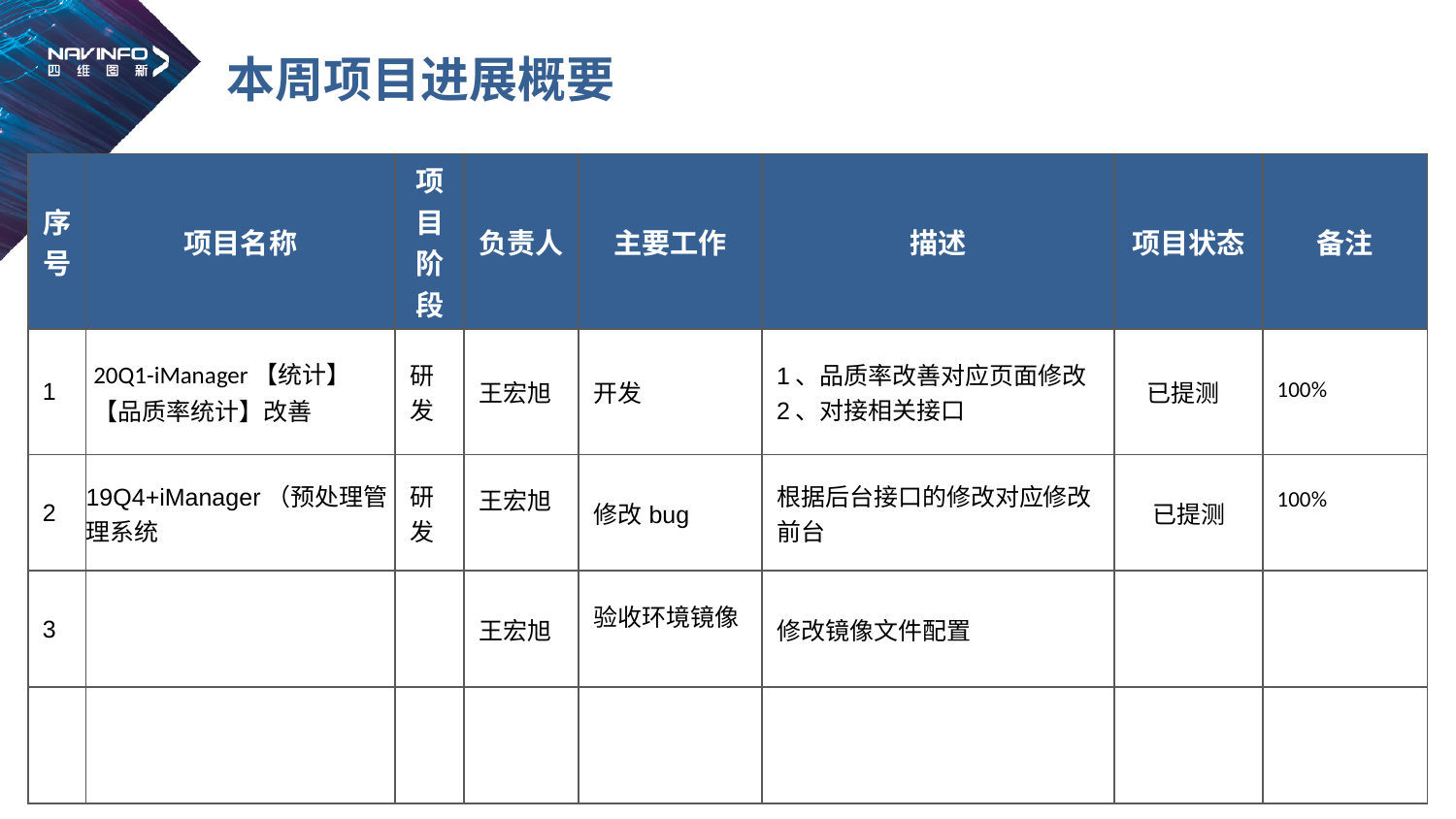

# 本周项目进展概要
| 序号 | 项目名称 | 项目阶段 | 负责人 | 主要工作 | 描述 | 项目状态 | 备注 |
| --- | --- | --- | --- | --- | --- | --- | --- |
| 1 | 20Q1-iManager【统计】【品质率统计】改善 | 研发 | 王宏旭 | 开发 | 1、品质率改善对应页面修改 2、对接相关接口 | 已提测 | 100% |
| 2 | 19Q4+iManager（预处理管理系统 | 研发 | 王宏旭 | 修改bug | 根据后台接口的修改对应修改前台 | 已提测 | 100% |
| 3 |  |  | 王宏旭 | 验收环境镜像 | 修改镜像文件配置 |  |  |
|  |  |  |  |  |  |  |  |